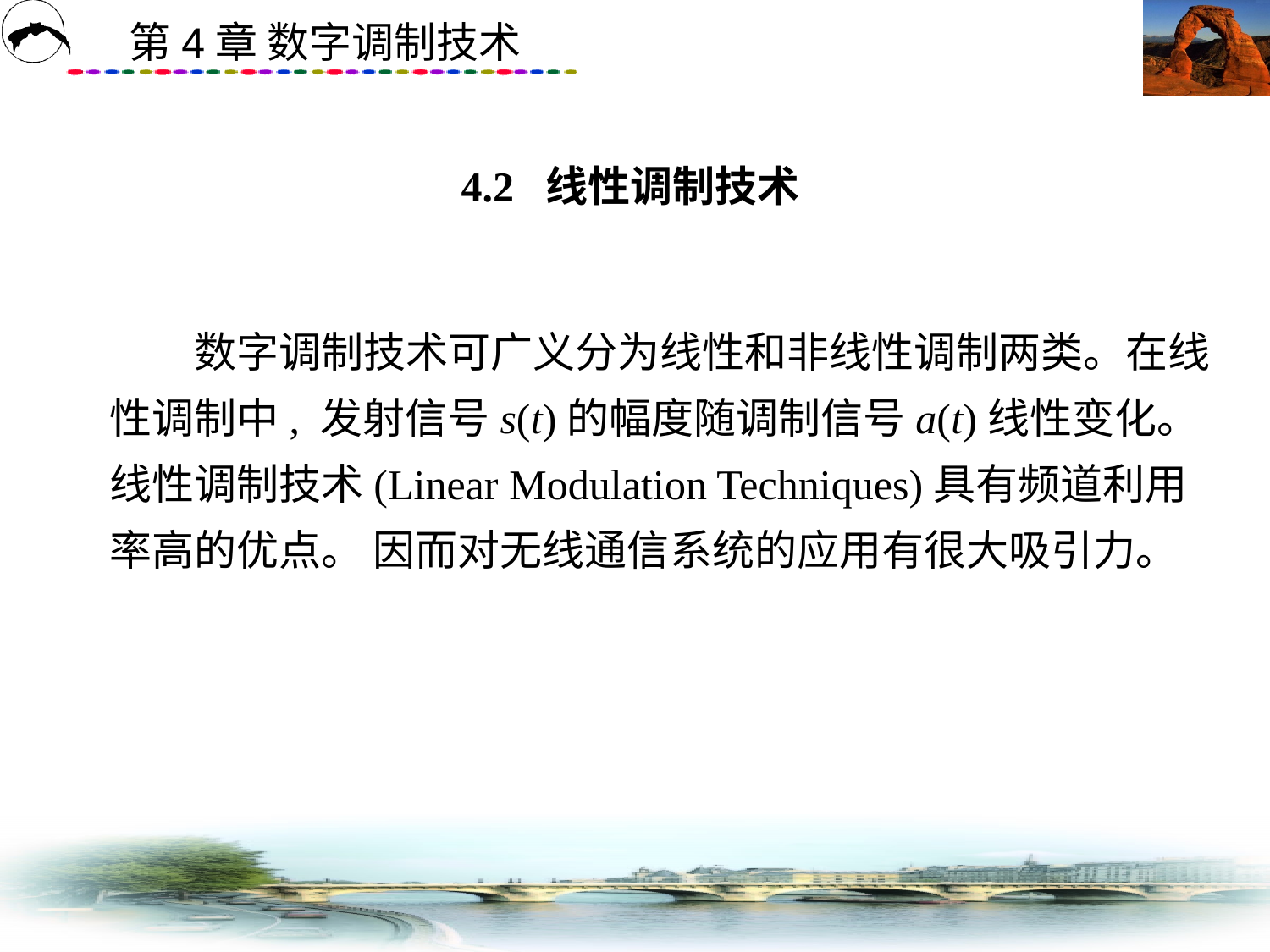

# 4.2  线性调制技术
　　数字调制技术可广义分为线性和非线性调制两类。在线性调制中, 发射信号s(t)的幅度随调制信号a(t)线性变化。线性调制技术(Linear Modulation Techniques)具有频道利用率高的优点。 因而对无线通信系统的应用有很大吸引力。